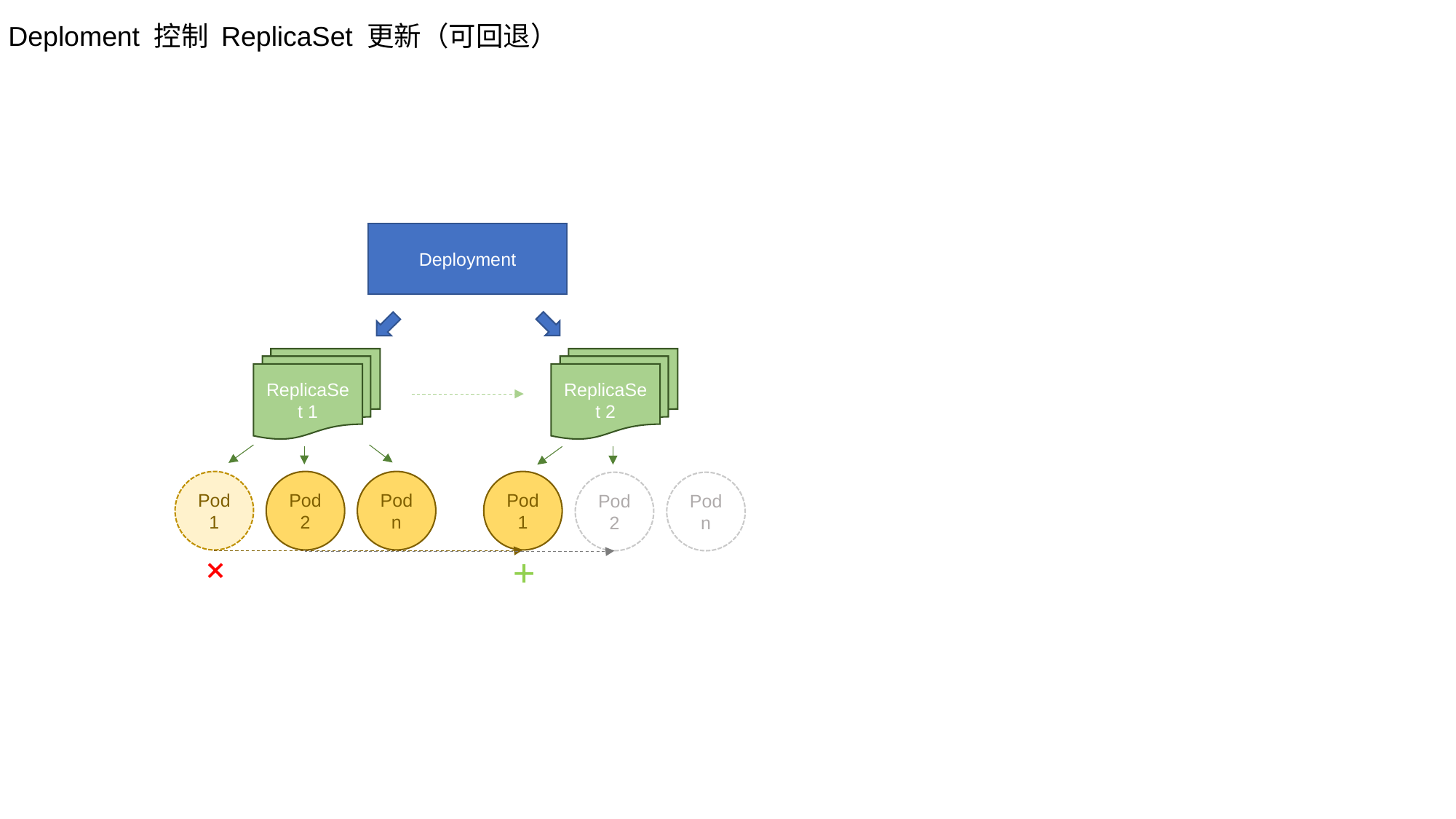

Deploment 控制 ReplicaSet 更新（可回退）
Deployment

ReplicaSet 1
ReplicaSet 2
Pod
1
Pod
2
Pod
n
Pod
1
Pod
2
Pod
n